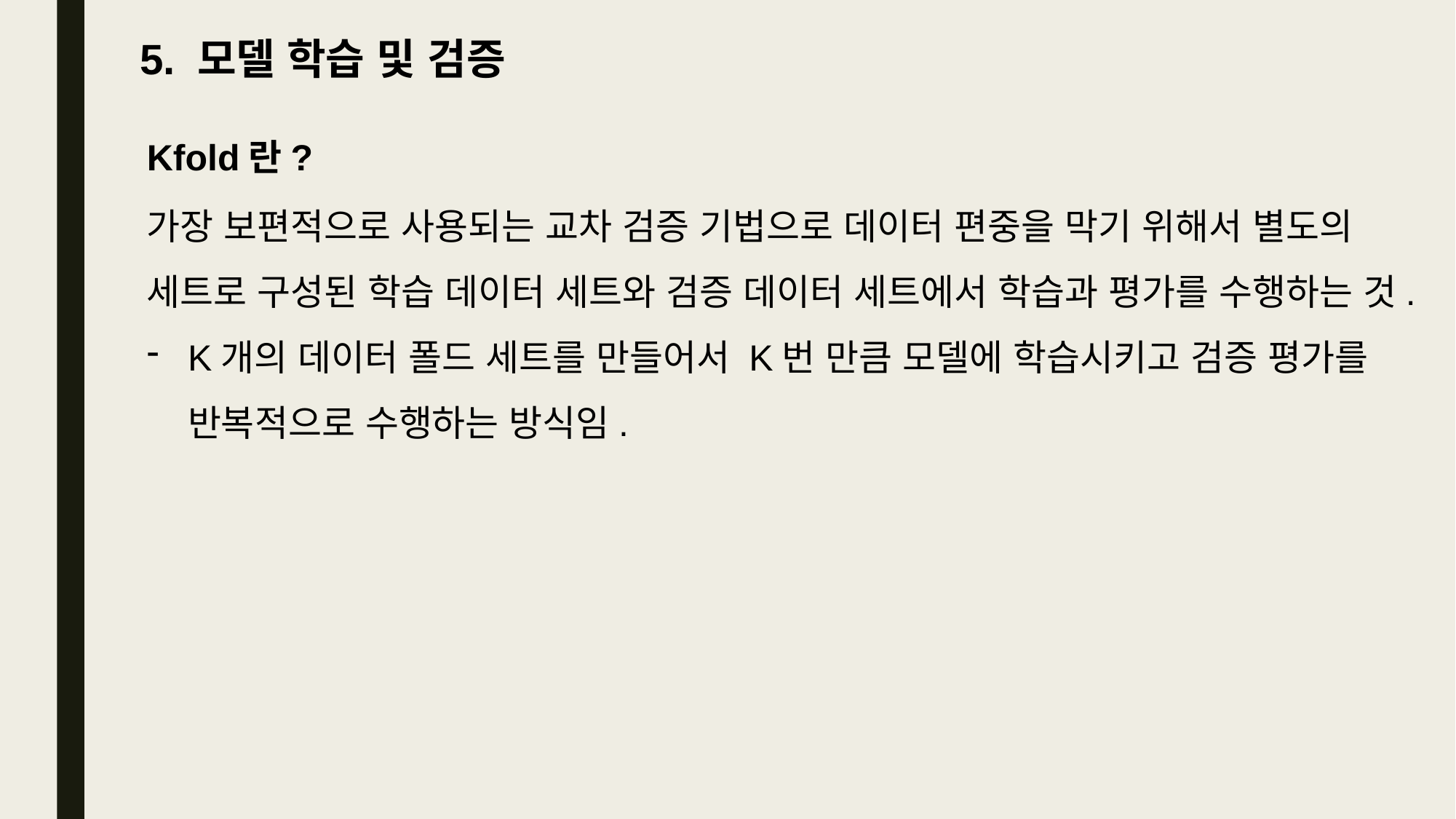

5. 모델 학습 및 검증
Kfold란?
가장 보편적으로 사용되는 교차 검증 기법으로 데이터 편중을 막기 위해서 별도의 세트로 구성된 학습 데이터 세트와 검증 데이터 세트에서 학습과 평가를 수행하는 것.
K개의 데이터 폴드 세트를 만들어서 K번 만큼 모델에 학습시키고 검증 평가를 반복적으로 수행하는 방식임.